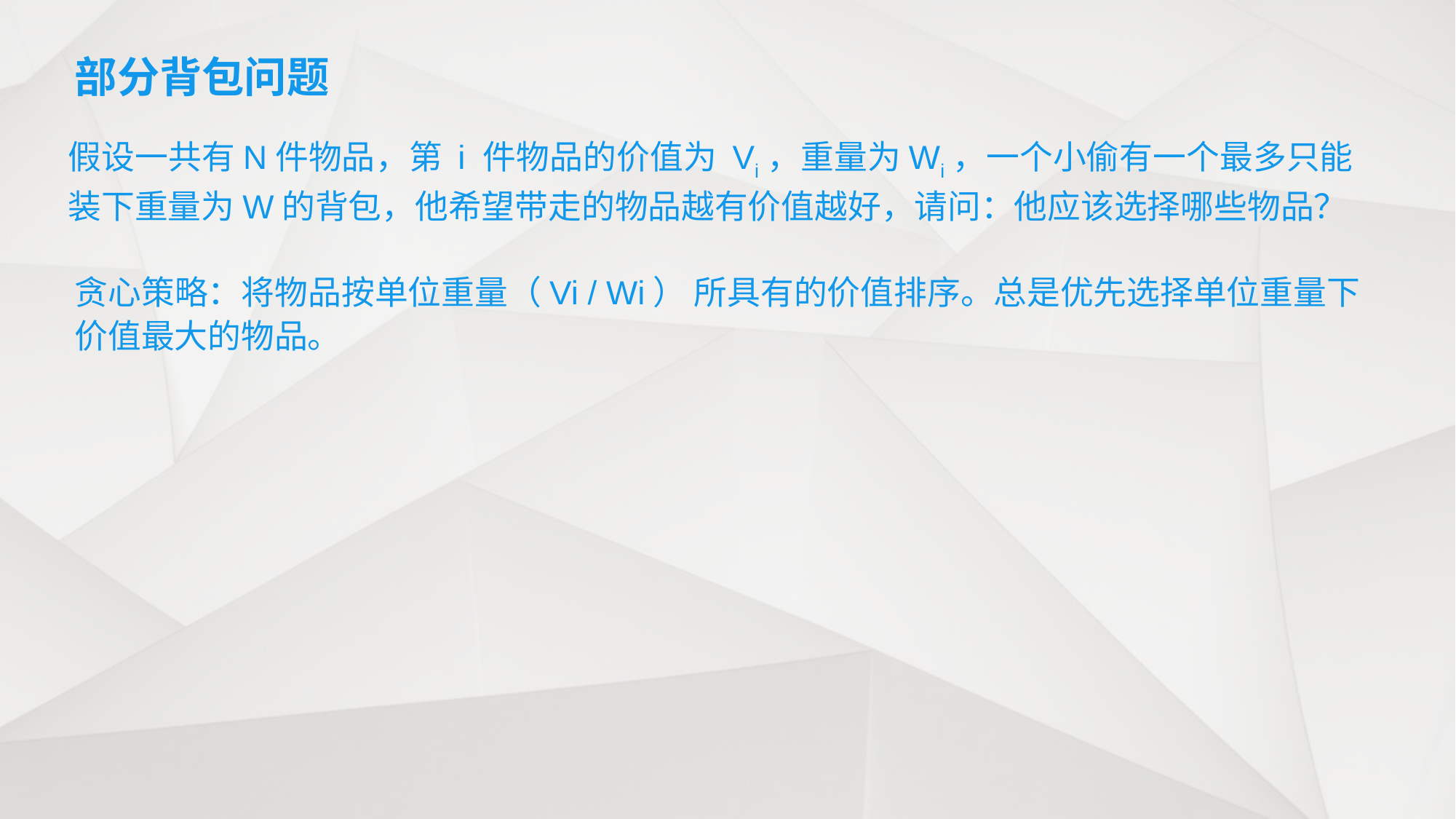

# 部分背包问题
假设一共有N件物品，第 i 件物品的价值为 Vi，重量为Wi，一个小偷有一个最多只能装下重量为W的背包，他希望带走的物品越有价值越好，请问：他应该选择哪些物品？
贪心策略：将物品按单位重量（Vi / Wi） 所具有的价值排序。总是优先选择单位重量下价值最大的物品。